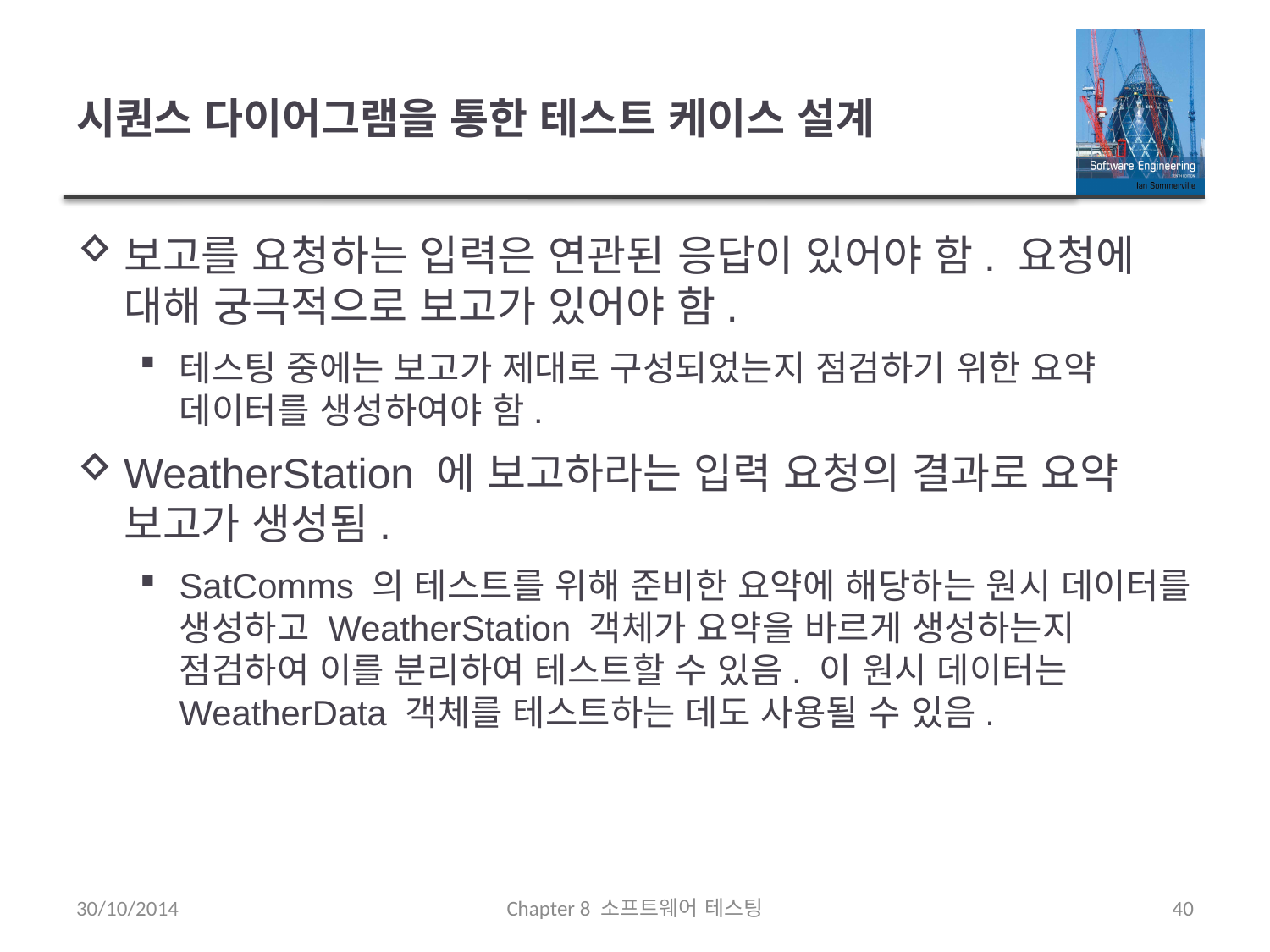

# 시퀀스 다이어그램을 통한 테스트 케이스 설계
보고를 요청하는 입력은 연관된 응답이 있어야 함. 요청에 대해 궁극적으로 보고가 있어야 함.
테스팅 중에는 보고가 제대로 구성되었는지 점검하기 위한 요약 데이터를 생성하여야 함.
WeatherStation 에 보고하라는 입력 요청의 결과로 요약 보고가 생성됨.
SatComms 의 테스트를 위해 준비한 요약에 해당하는 원시 데이터를 생성하고 WeatherStation 객체가 요약을 바르게 생성하는지 점검하여 이를 분리하여 테스트할 수 있음. 이 원시 데이터는 WeatherData 객체를 테스트하는 데도 사용될 수 있음.

30/10/2014
Chapter 8 소프트웨어 테스팅
40